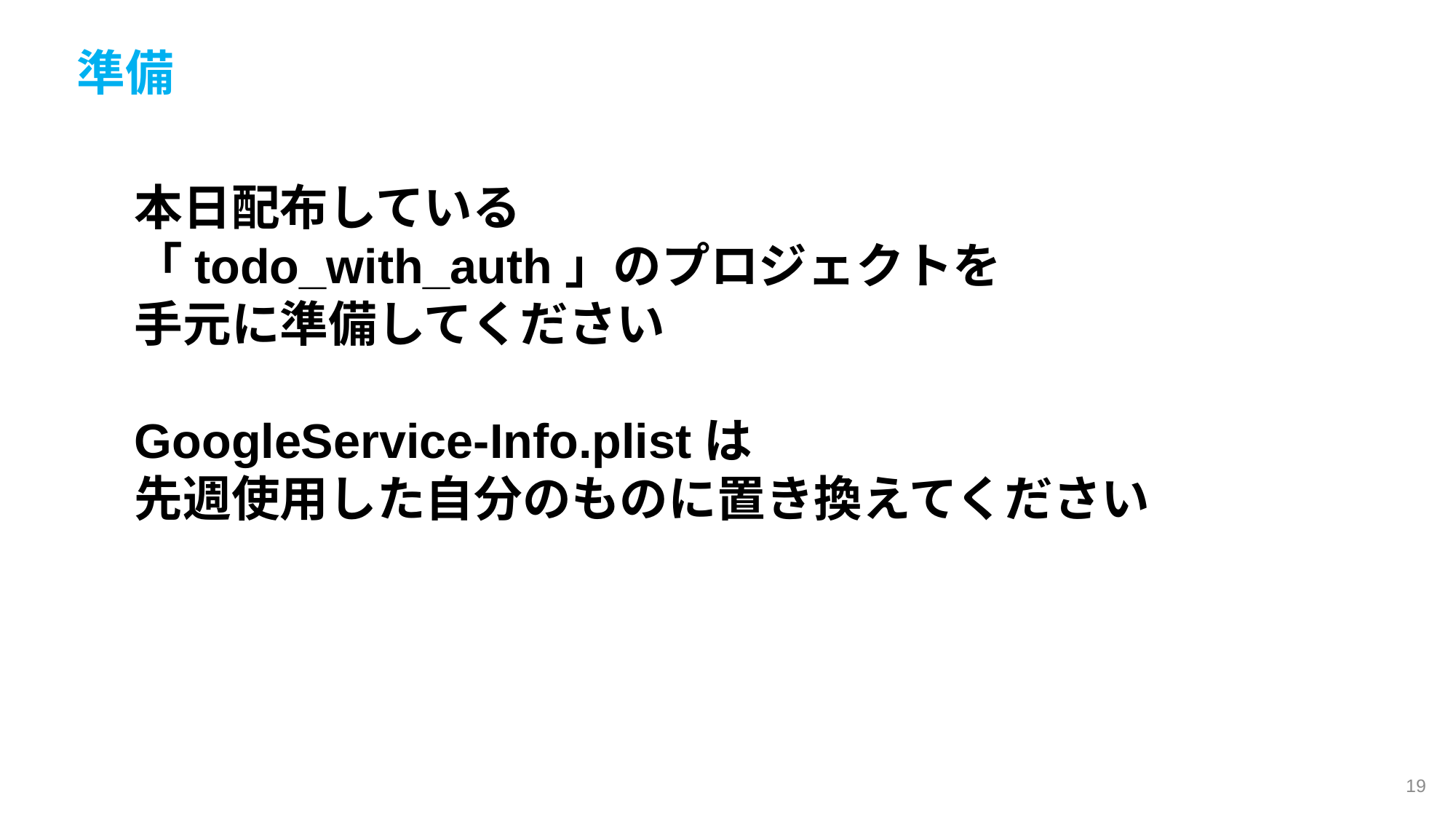

準備
本日配布している
「todo_with_auth」のプロジェクトを
手元に準備してください

GoogleService-Info.plistは
先週使用した自分のものに置き換えてください
19